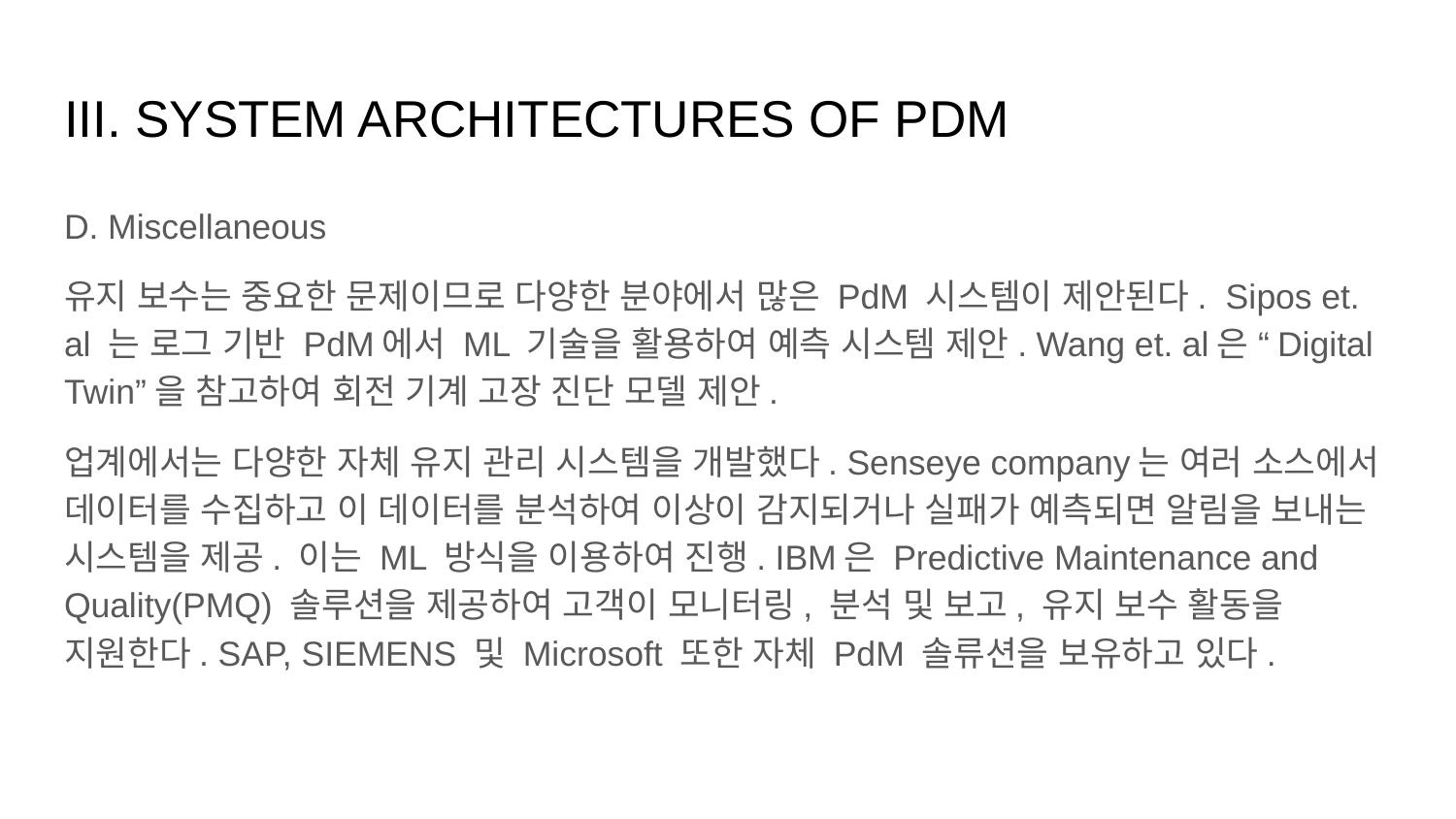

# III. SYSTEM ARCHITECTURES OF PDM

D. Miscellaneous
유지 보수는 중요한 문제이므로 다양한 분야에서 많은 PdM 시스템이 제안된다.  Sipos et. al 는 로그 기반 PdM에서 ML 기술을 활용하여 예측 시스템 제안. Wang et. al은 “Digital Twin”을 참고하여 회전 기계 고장 진단 모델 제안.
업계에서는 다양한 자체 유지 관리 시스템을 개발했다. Senseye company는 여러 소스에서 데이터를 수집하고 이 데이터를 분석하여 이상이 감지되거나 실패가 예측되면 알림을 보내는 시스템을 제공. 이는 ML 방식을 이용하여 진행. IBM은 Predictive Maintenance and Quality(PMQ) 솔루션을 제공하여 고객이 모니터링, 분석 및 보고, 유지 보수 활동을 지원한다. SAP, SIEMENS 및 Microsoft 또한 자체 PdM 솔류션을 보유하고 있다.